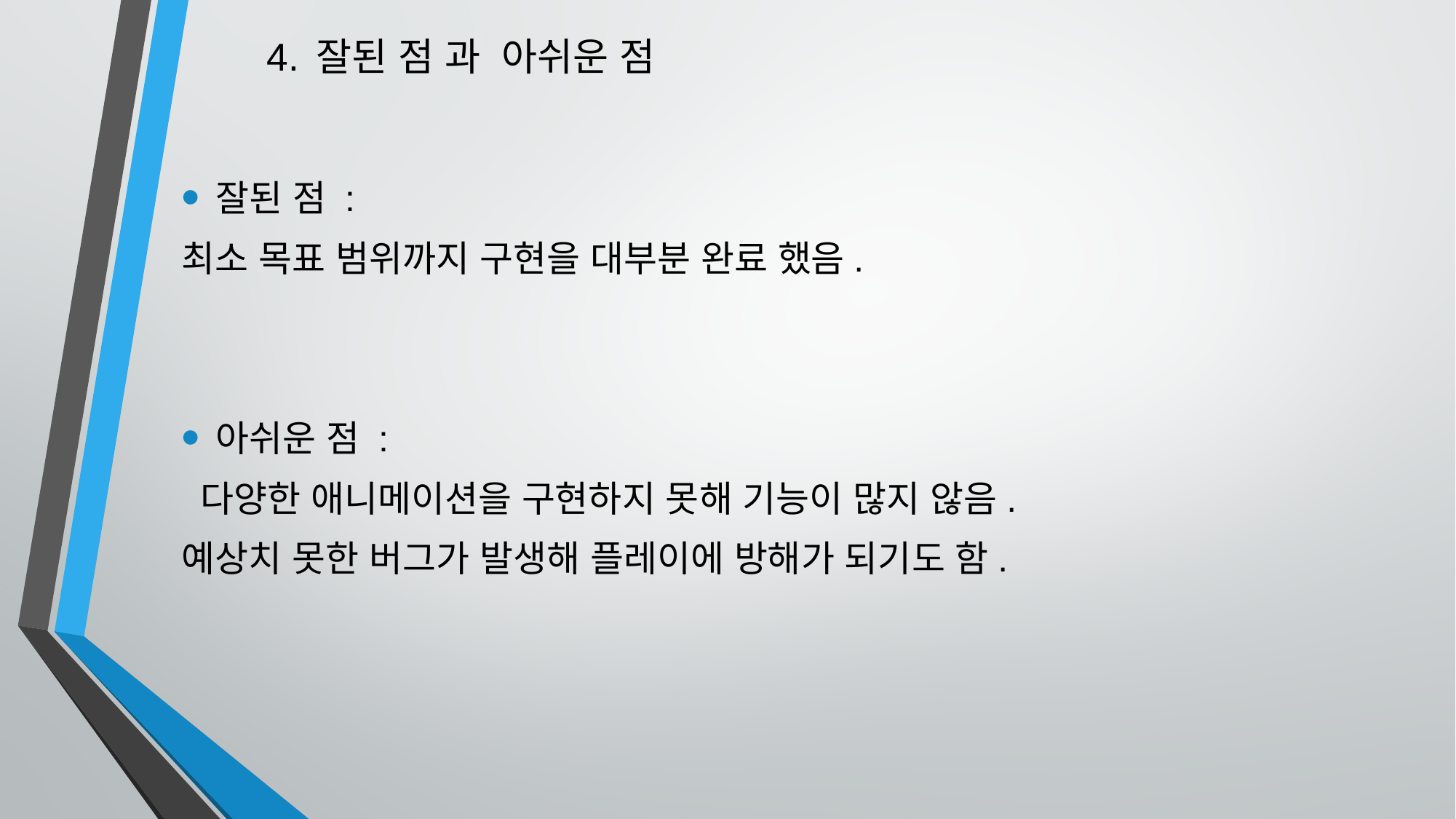

# 4. 잘된 점 과  아쉬운 점
잘된 점 :
최소 목표 범위까지 구현을 대부분 완료 했음.

아쉬운 점 :
 다양한 애니메이션을 구현하지 못해 기능이 많지 않음.
예상치 못한 버그가 발생해 플레이에 방해가 되기도 함.